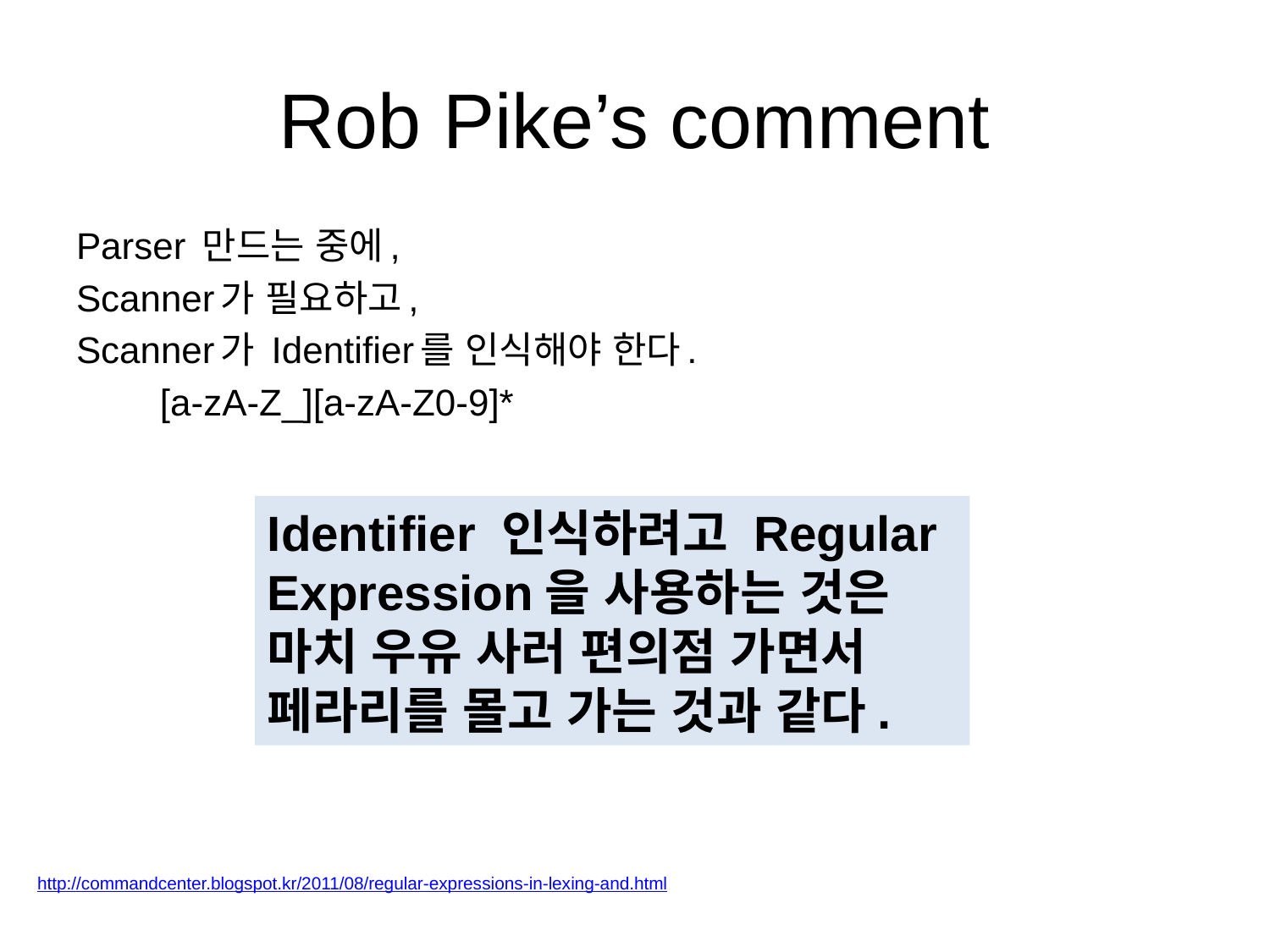

# Rob Pike’s comment
Parser 만드는 중에,
Scanner가 필요하고,
Scanner가 Identifier를 인식해야 한다.
	[a-zA-Z_][a-zA-Z0-9]*

Identifier 인식하려고 Regular Expression을 사용하는 것은 마치 우유 사러 편의점 가면서 페라리를 몰고 가는 것과 같다.
http://commandcenter.blogspot.kr/2011/08/regular-expressions-in-lexing-and.html